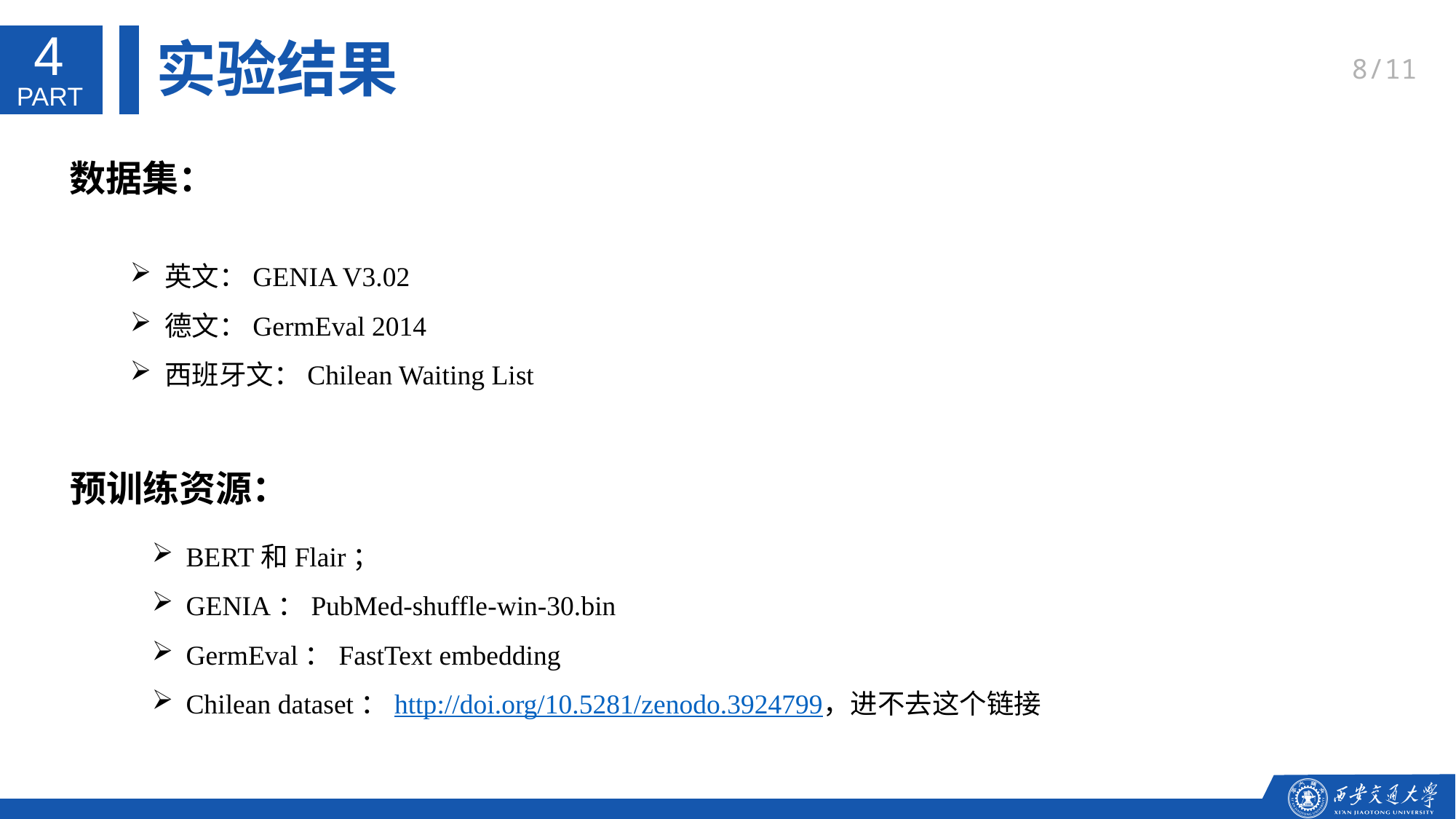

4
实验结果
8/11
数据集：
英文：GENIA V3.02
德文：GermEval 2014
西班牙文：Chilean Waiting List
预训练资源：
BERT和Flair；
GENIA：PubMed-shuffle-win-30.bin
GermEval：FastText embedding
Chilean dataset：http://doi.org/10.5281/zenodo.3924799，进不去这个链接